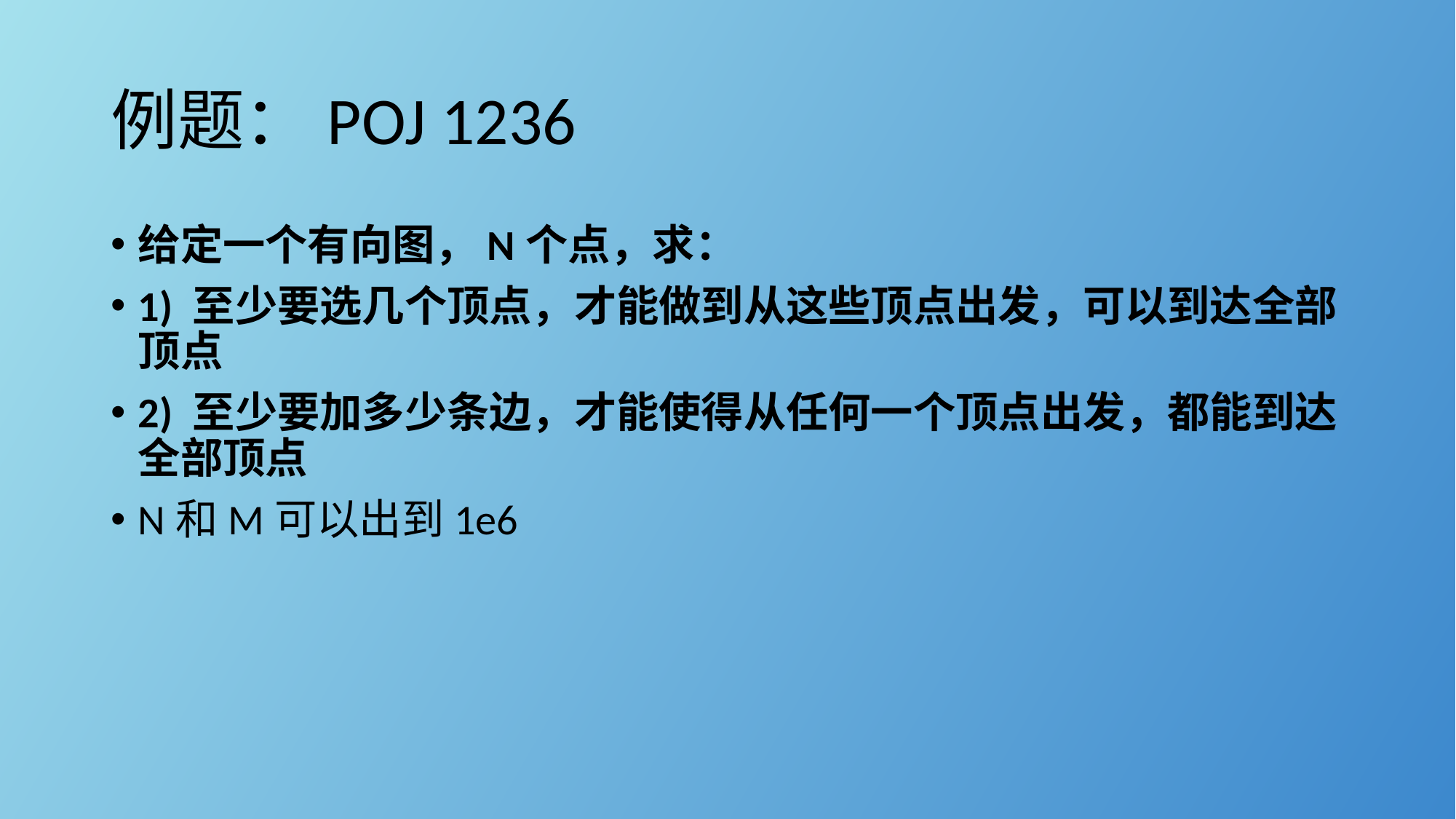

# 例题：POJ 1236
给定一个有向图，N个点，求：
1) 至少要选几个顶点，才能做到从这些顶点出发，可以到达全部顶点
2) 至少要加多少条边，才能使得从任何一个顶点出发，都能到达全部顶点
N和M可以出到1e6